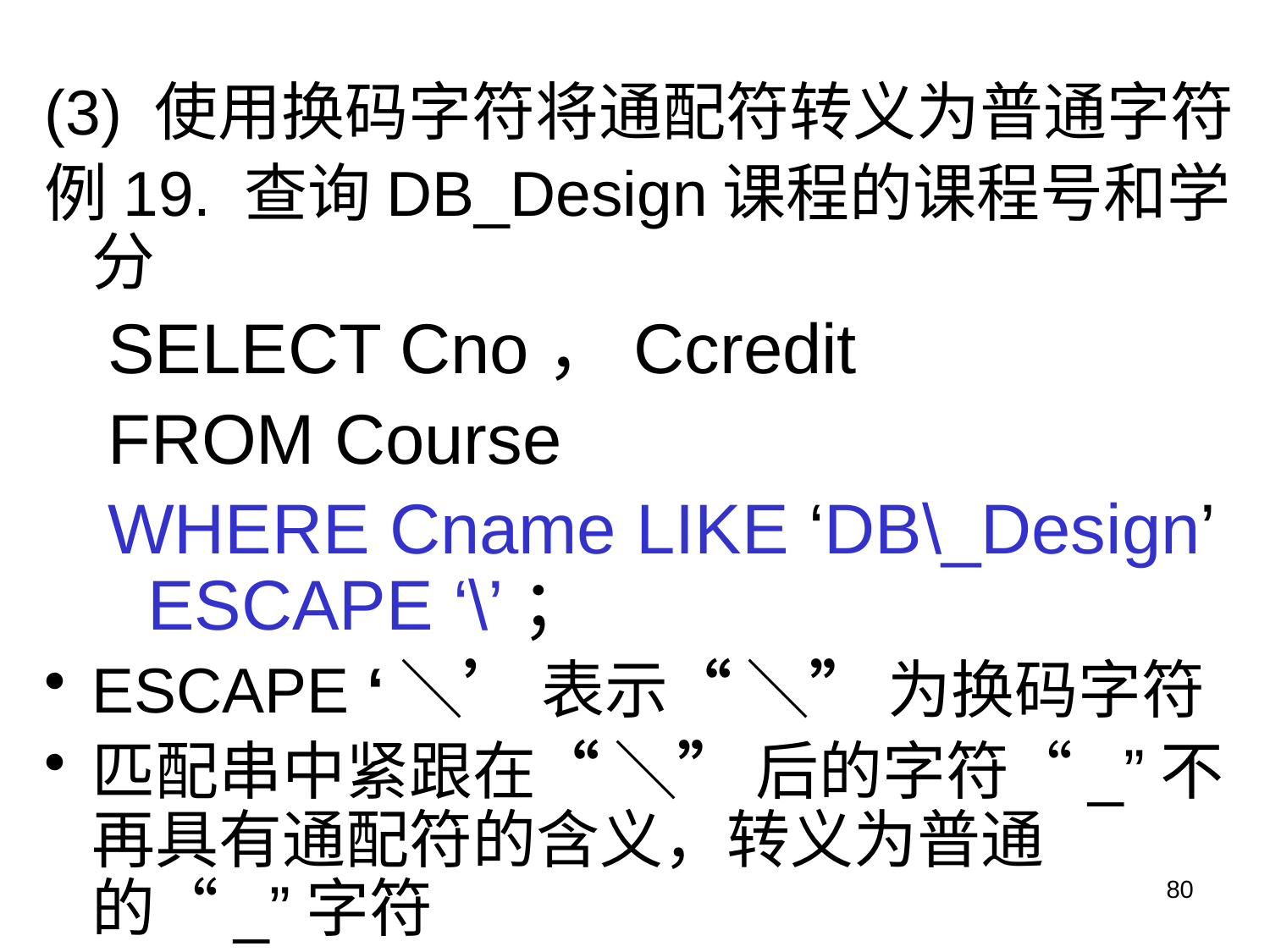

(3) 使用换码字符将通配符转义为普通字符
例19. 查询DB_Design课程的课程号和学分
SELECT Cno，Ccredit
FROM Course
WHERE Cname LIKE ‘DB\_Design’ ESCAPE ‘\’；
ESCAPE ‘＼’ 表示“ ＼” 为换码字符
匹配串中紧跟在“ ＼” 后的字符“_”不再具有通配符的含义，转义为普通的“_”字符
80